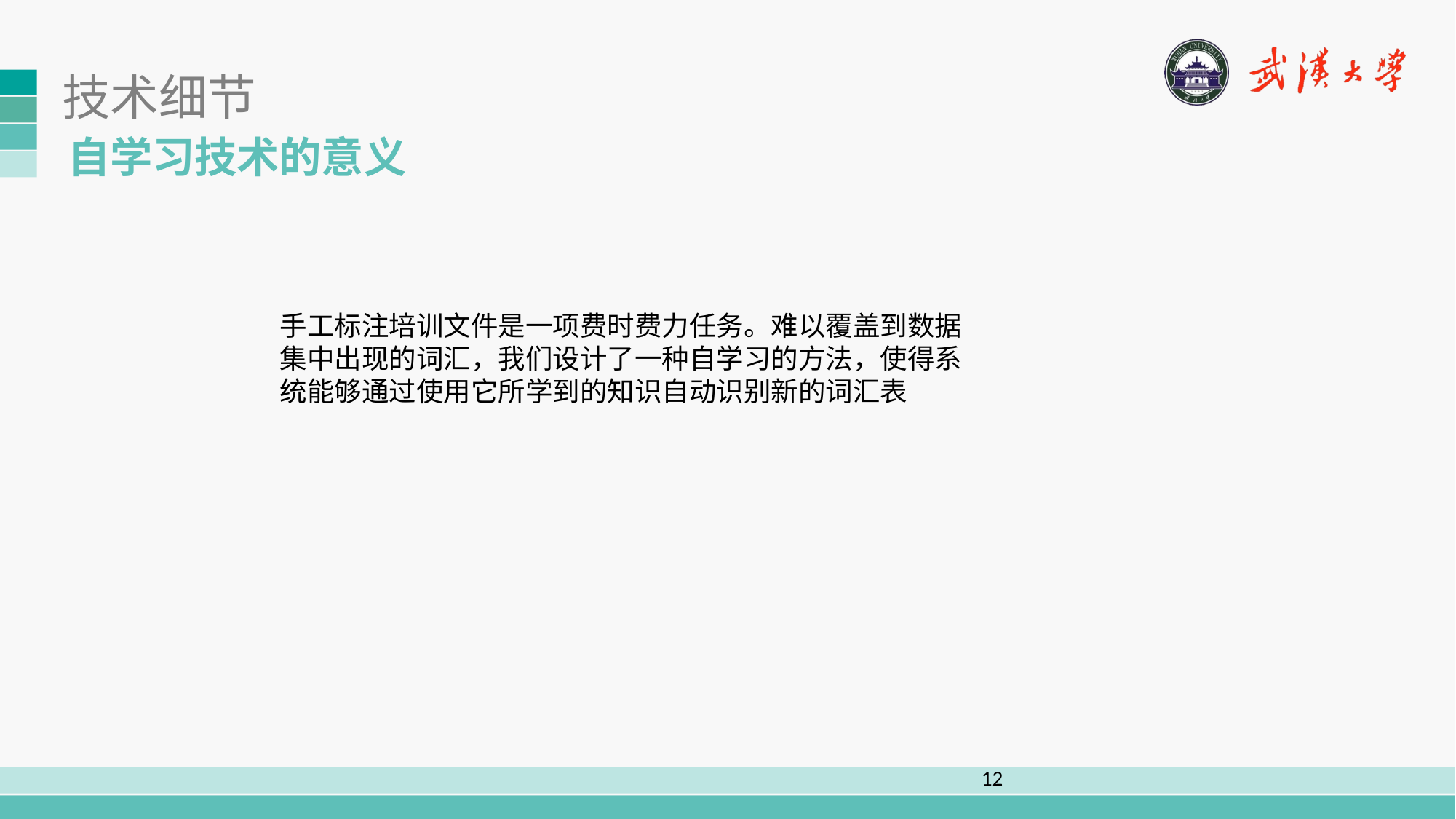

# 技术细节
自学习技术的意义
手工标注培训文件是一项费时费力任务。难以覆盖到数据集中出现的词汇，我们设计了一种自学习的方法，使得系统能够通过使用它所学到的知识自动识别新的词汇表
12